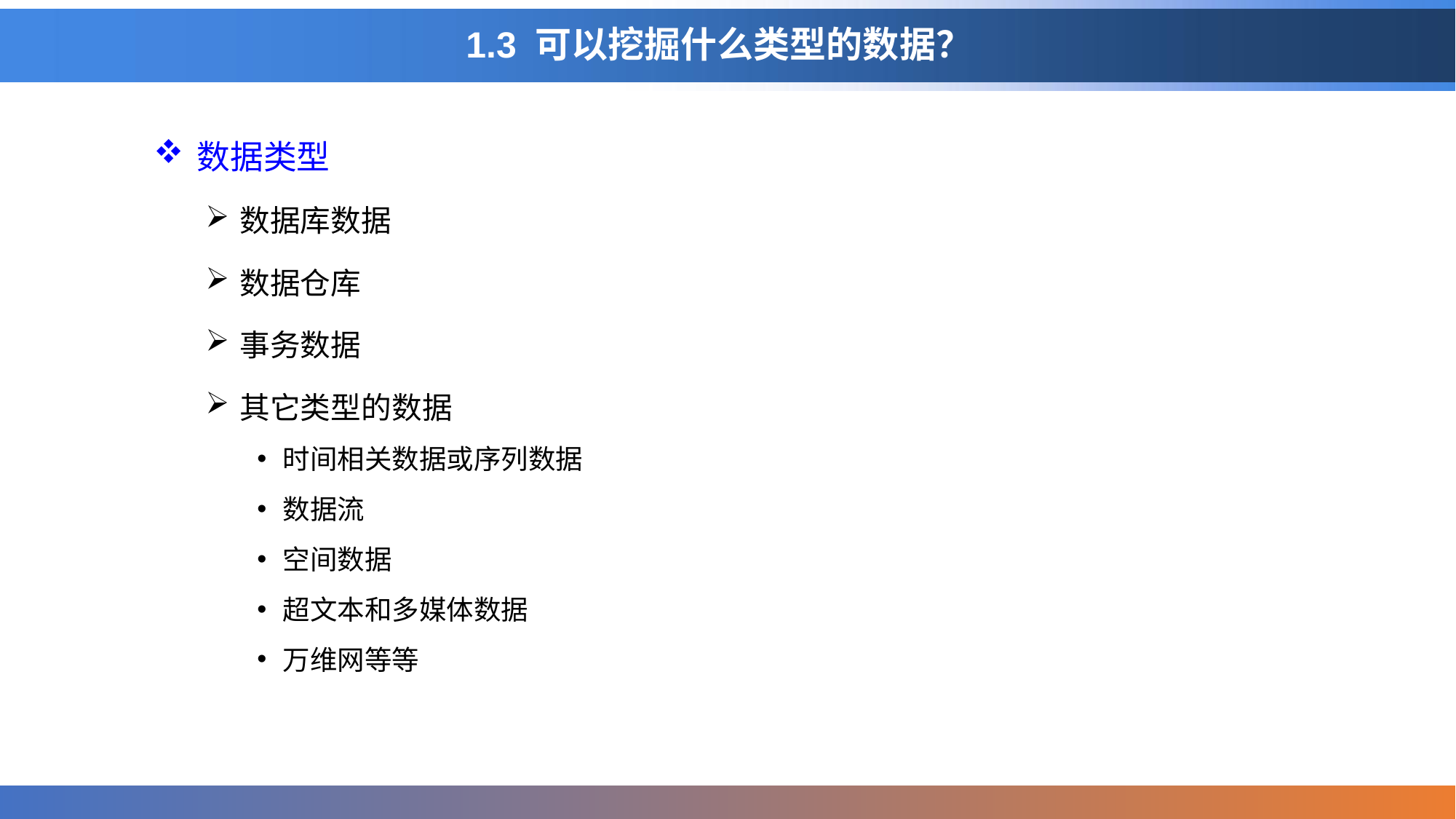

# 1.3 可以挖掘什么类型的数据？
数据类型
数据库数据
数据仓库
事务数据
其它类型的数据
时间相关数据或序列数据
数据流
空间数据
超文本和多媒体数据
万维网等等